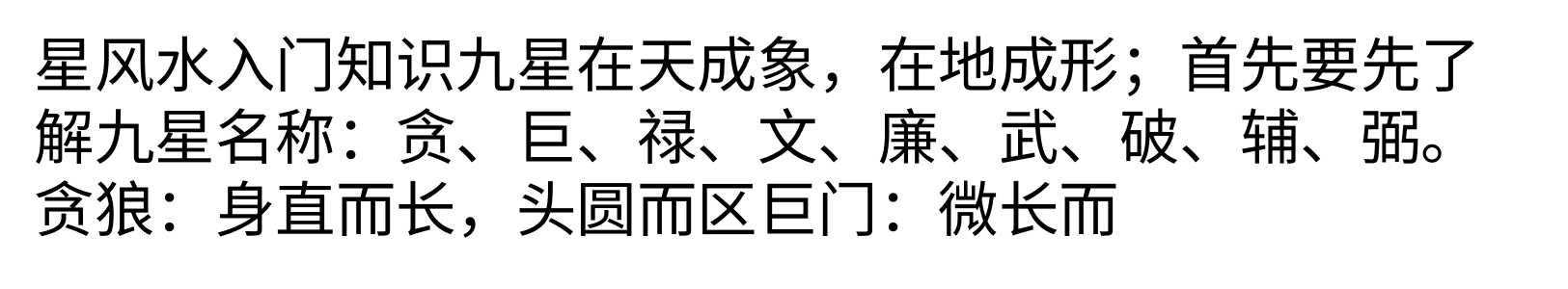

星风水入门知识九星在天成象，在地成形；首先要先了解九星名称：贪、巨、禄、文、廉、武、破、辅、弼。贪狼：身直而长，头圆而区巨门：微长而